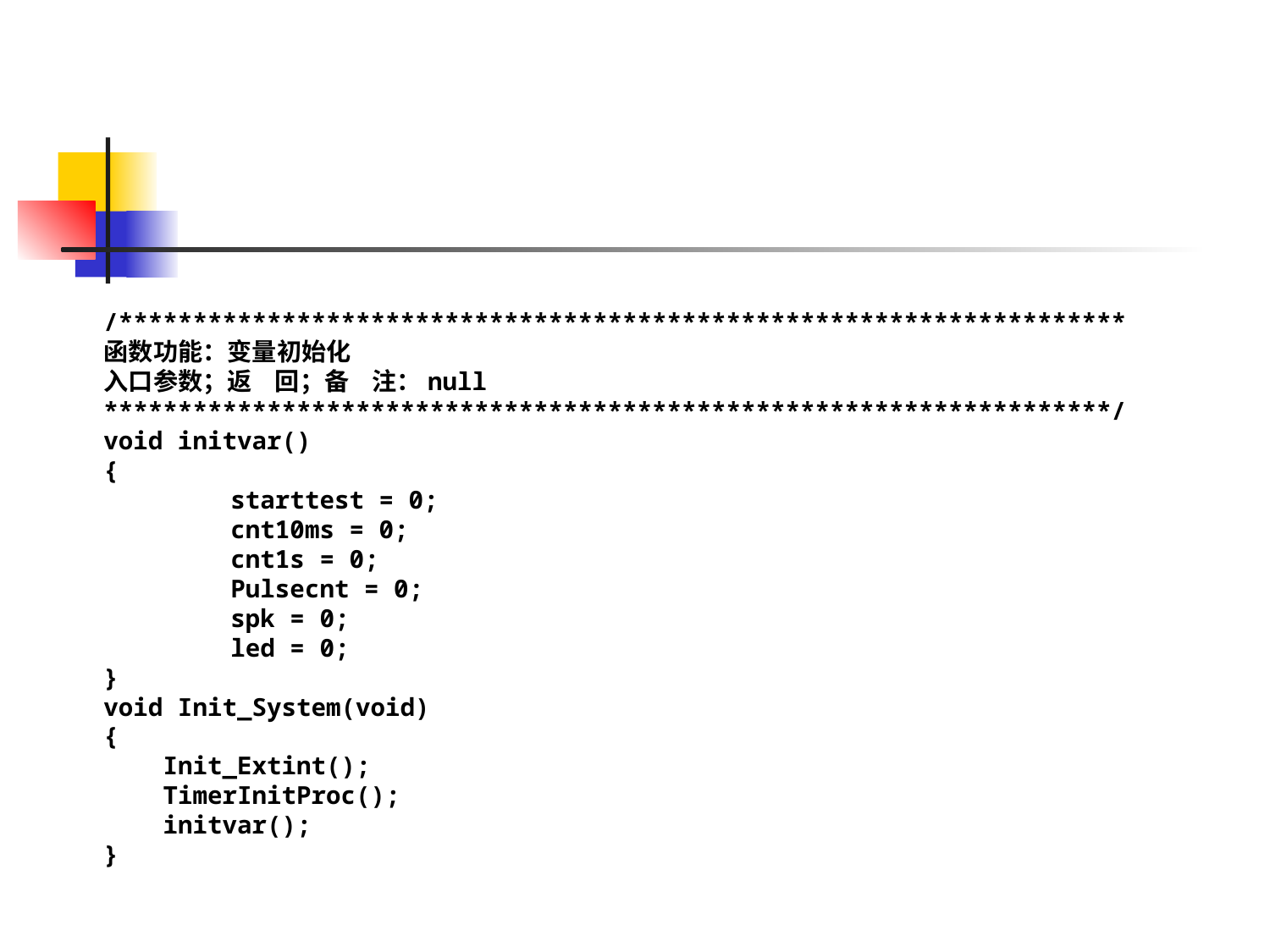

/********************************************************************
函数功能：变量初始化
入口参数；返    回；备    注：null
********************************************************************/
void initvar()
{
	starttest = 0;
	cnt10ms = 0;
	cnt1s = 0;
	Pulsecnt = 0;
	spk = 0;
	led = 0;
}
void Init_System(void)
{
    Init_Extint();
    TimerInitProc();
    initvar();
}